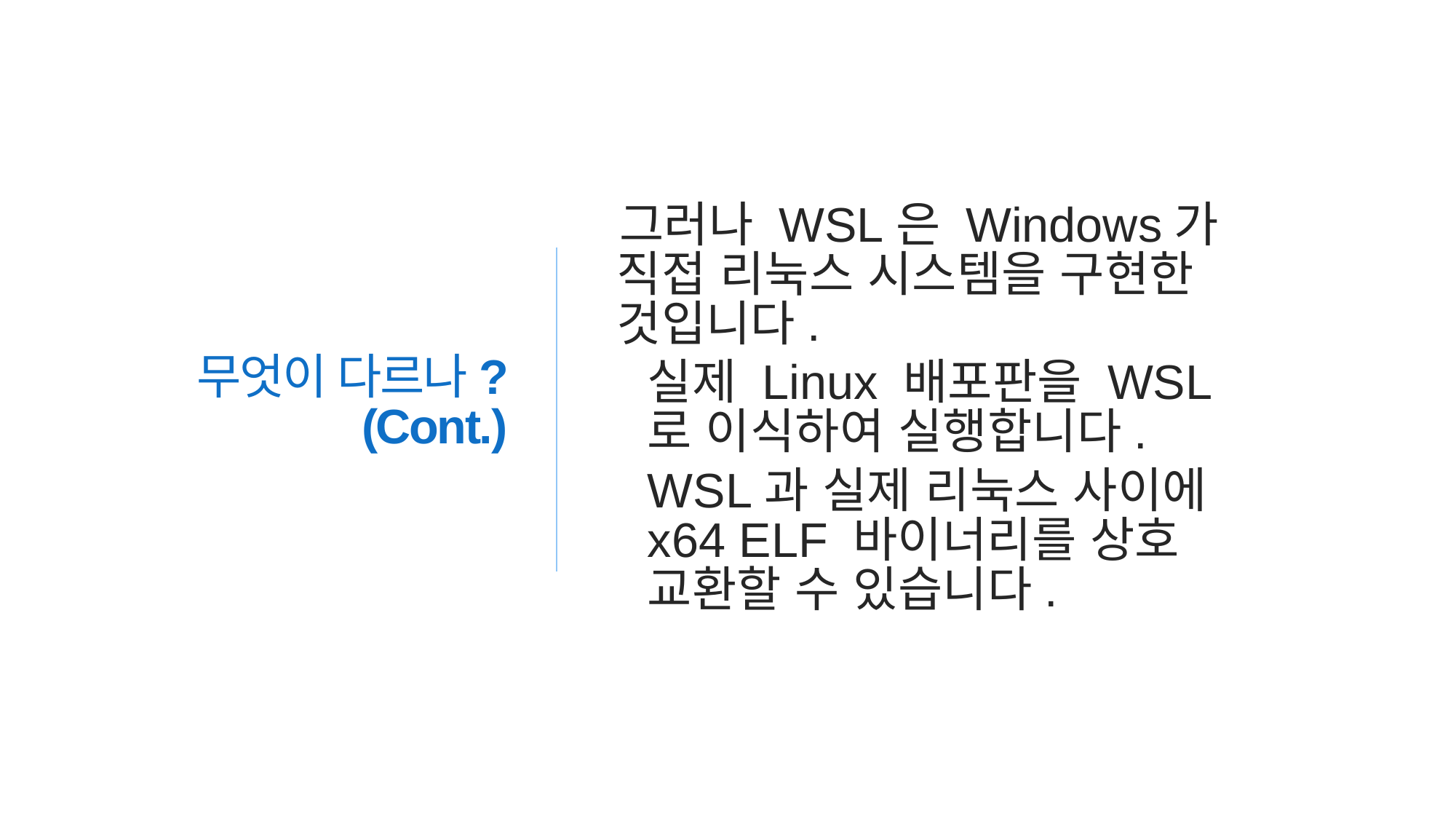

# 무엇이 다르나? (Cont.)
그러나 WSL은 Windows가 직접 리눅스 시스템을 구현한 것입니다.
실제 Linux 배포판을 WSL로 이식하여 실행합니다.
WSL과 실제 리눅스 사이에 x64 ELF 바이너리를 상호 교환할 수 있습니다.